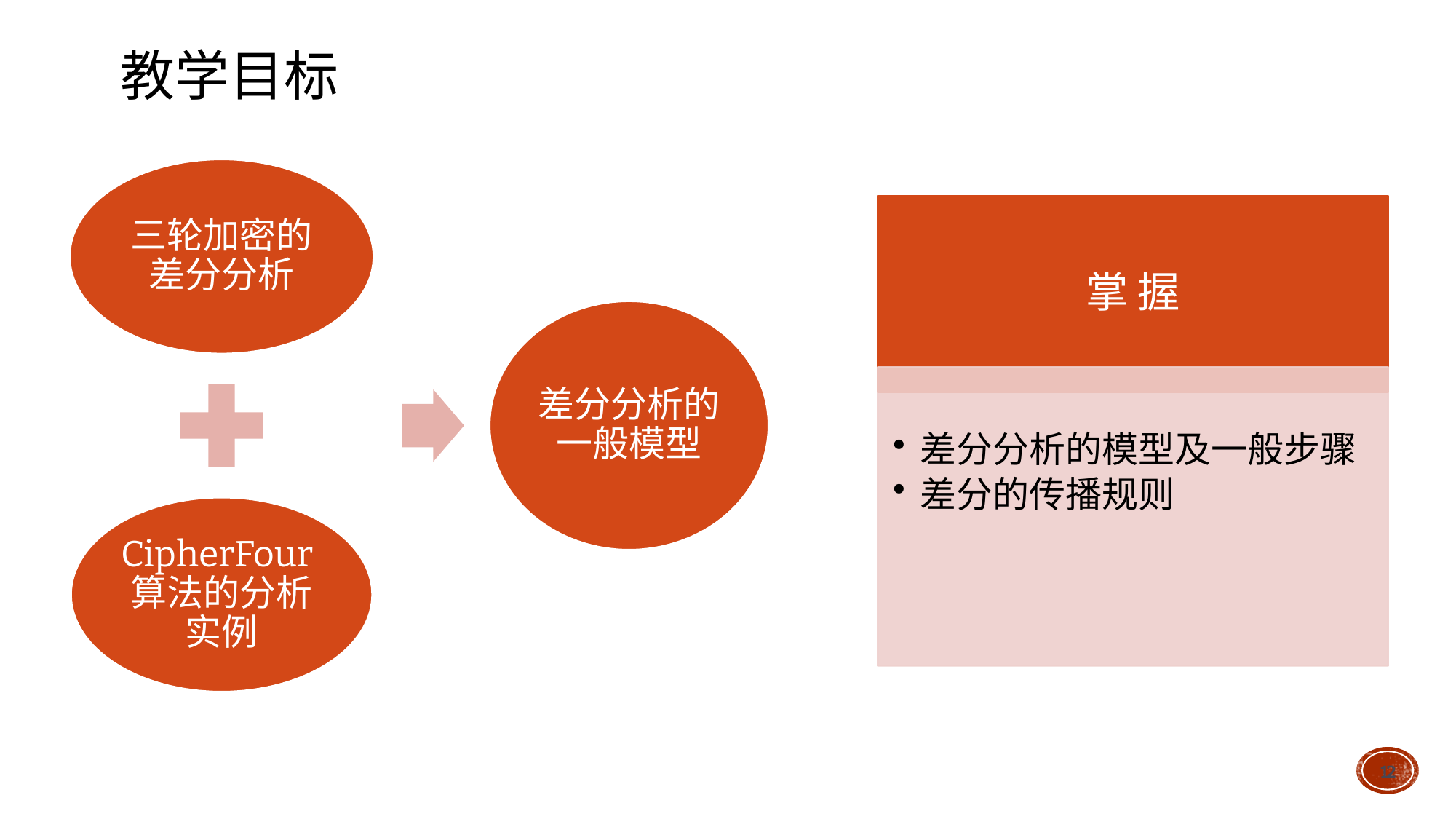

# 教学目标
三轮加密的差分分析

CipherFour算法的分析实例

差分分析的一般模型
掌 握

差分分析的模型及一般步骤
差分的传播规则
12